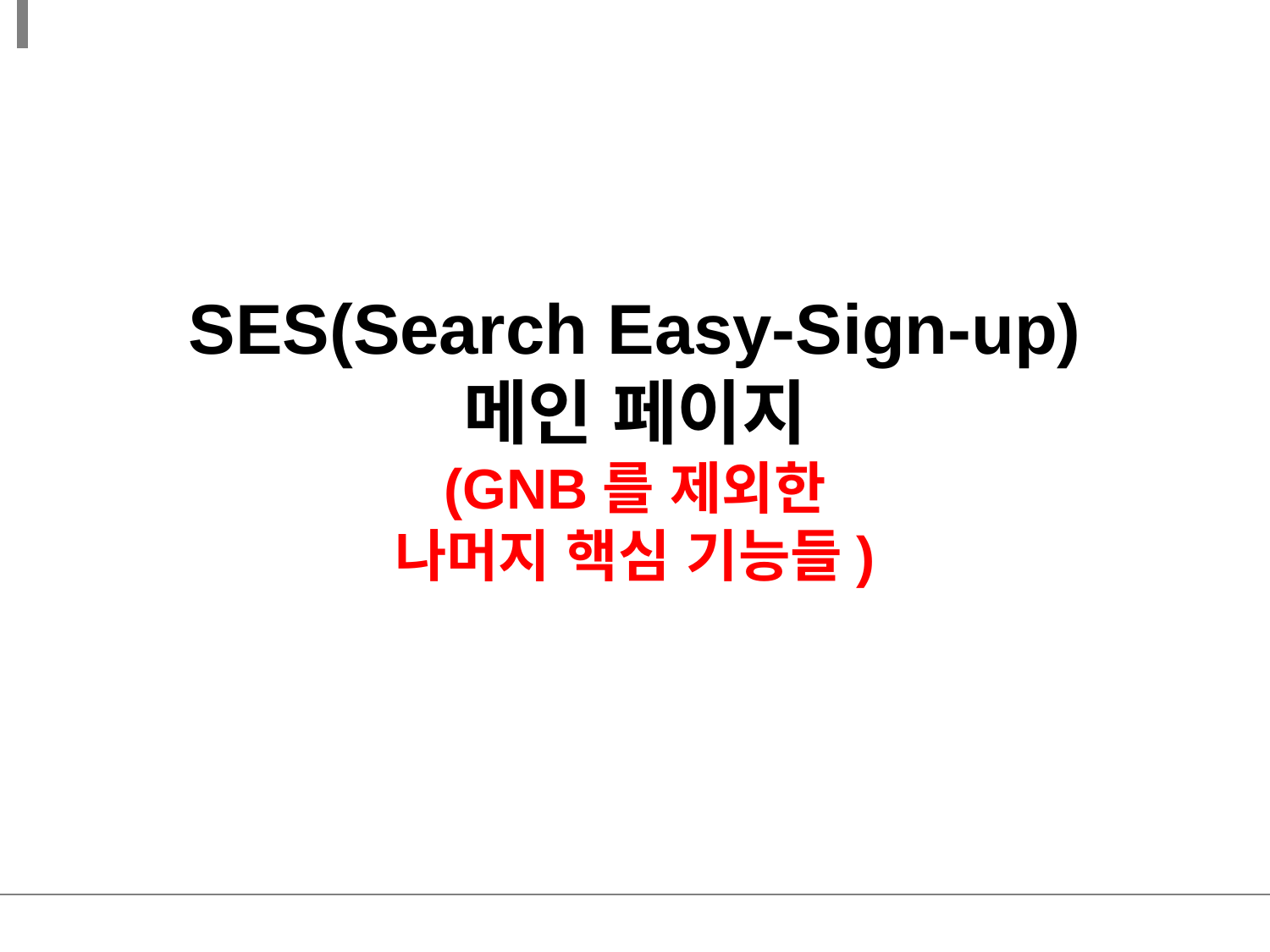

SES(Search Easy-Sign-up)
메인 페이지
(GNB를 제외한
나머지 핵심 기능들)